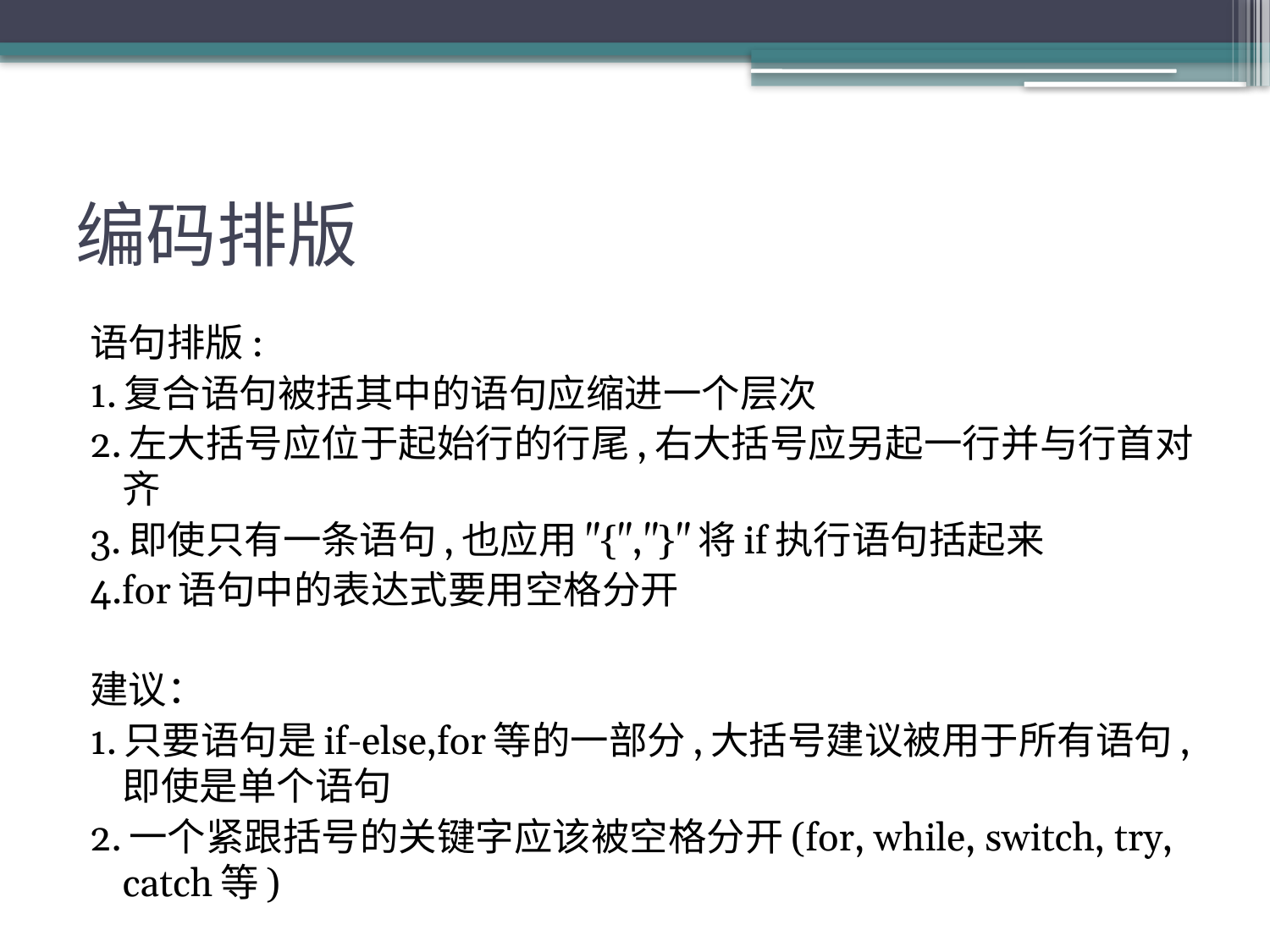

# 编码排版
语句排版:
1.复合语句被括其中的语句应缩进一个层次
2.左大括号应位于起始行的行尾,右大括号应另起一行并与行首对齐
3.即使只有一条语句,也应用"{","}"将if执行语句括起来
4.for语句中的表达式要用空格分开

建议：
1.只要语句是if-else,for等的一部分,大括号建议被用于所有语句,即使是单个语句
2.一个紧跟括号的关键字应该被空格分开(for, while, switch, try, catch等)